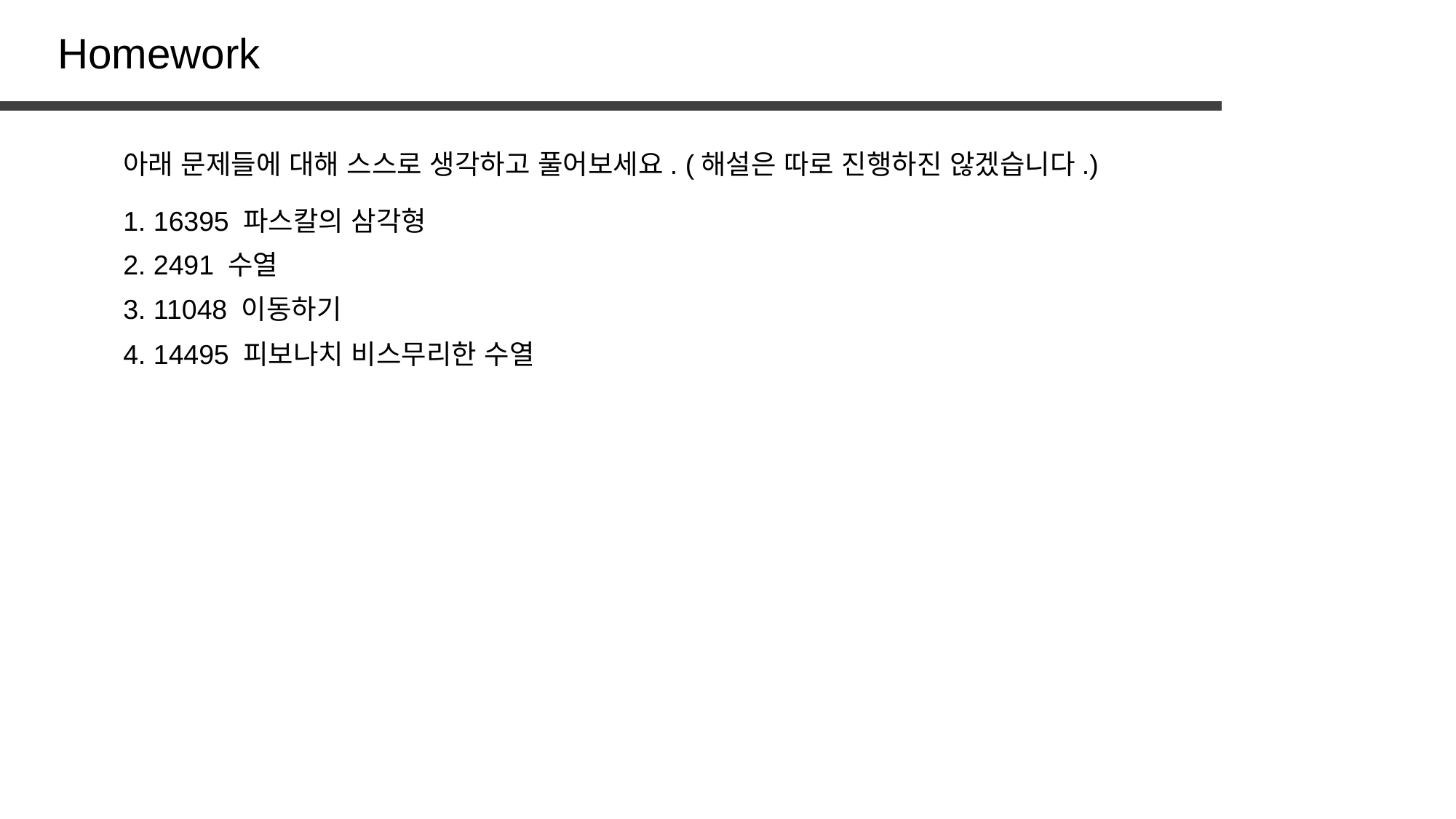

Homework
아래 문제들에 대해 스스로 생각하고 풀어보세요. (해설은 따로 진행하진 않겠습니다.)
1. 16395 파스칼의 삼각형
2. 2491 수열
3. 11048 이동하기
4. 14495 피보나치 비스무리한 수열